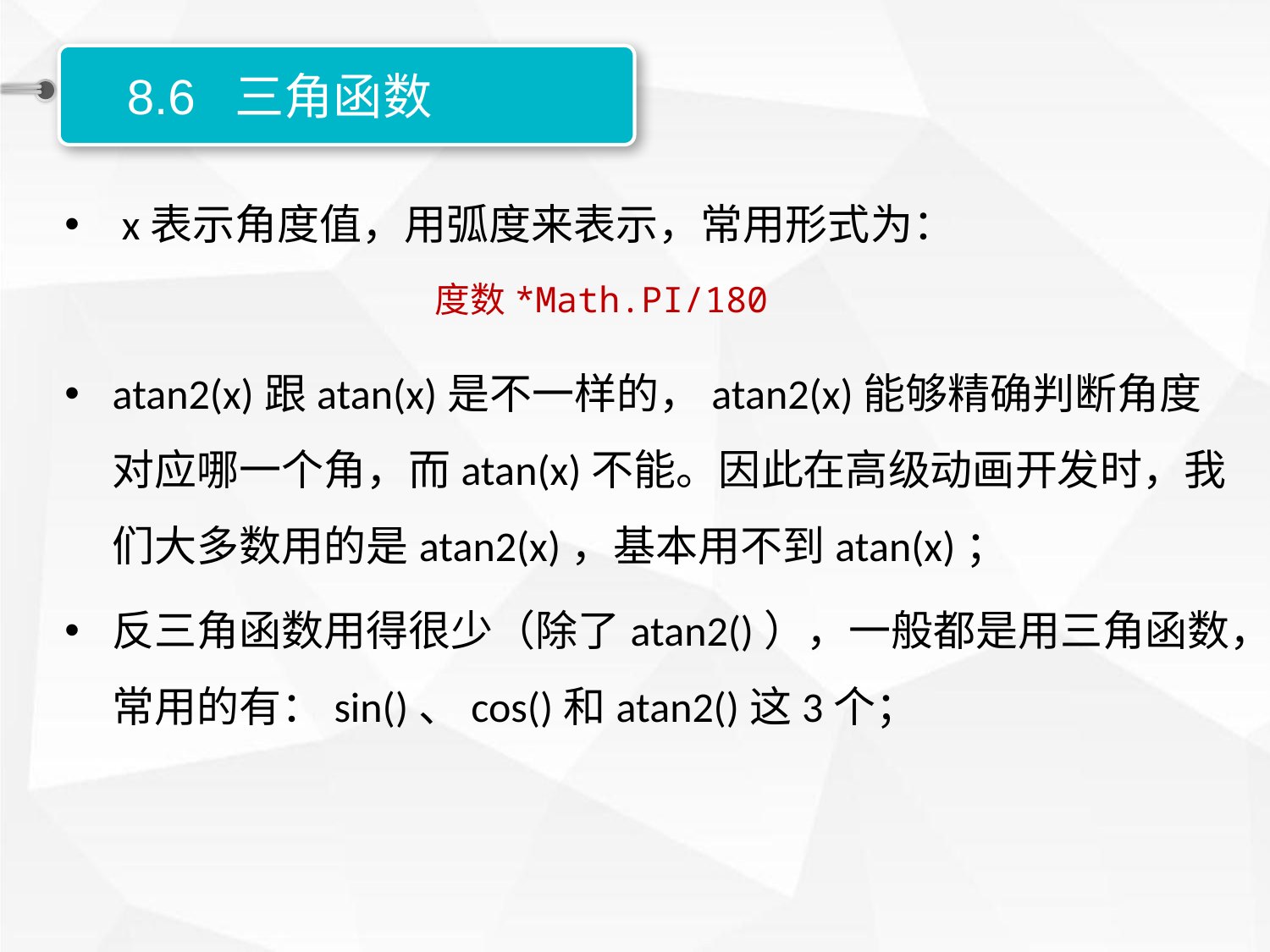

8.6  三角函数

 x表示角度值，用弧度来表示，常用形式为：

atan2(x)跟atan(x)是不一样的，atan2(x)能够精确判断角度对应哪一个角，而atan(x)不能。因此在高级动画开发时，我们大多数用的是atan2(x)，基本用不到atan(x)；
反三角函数用得很少（除了atan2()），一般都是用三角函数，常用的有：sin()、cos()和atan2()这3个；
度数*Math.PI/180